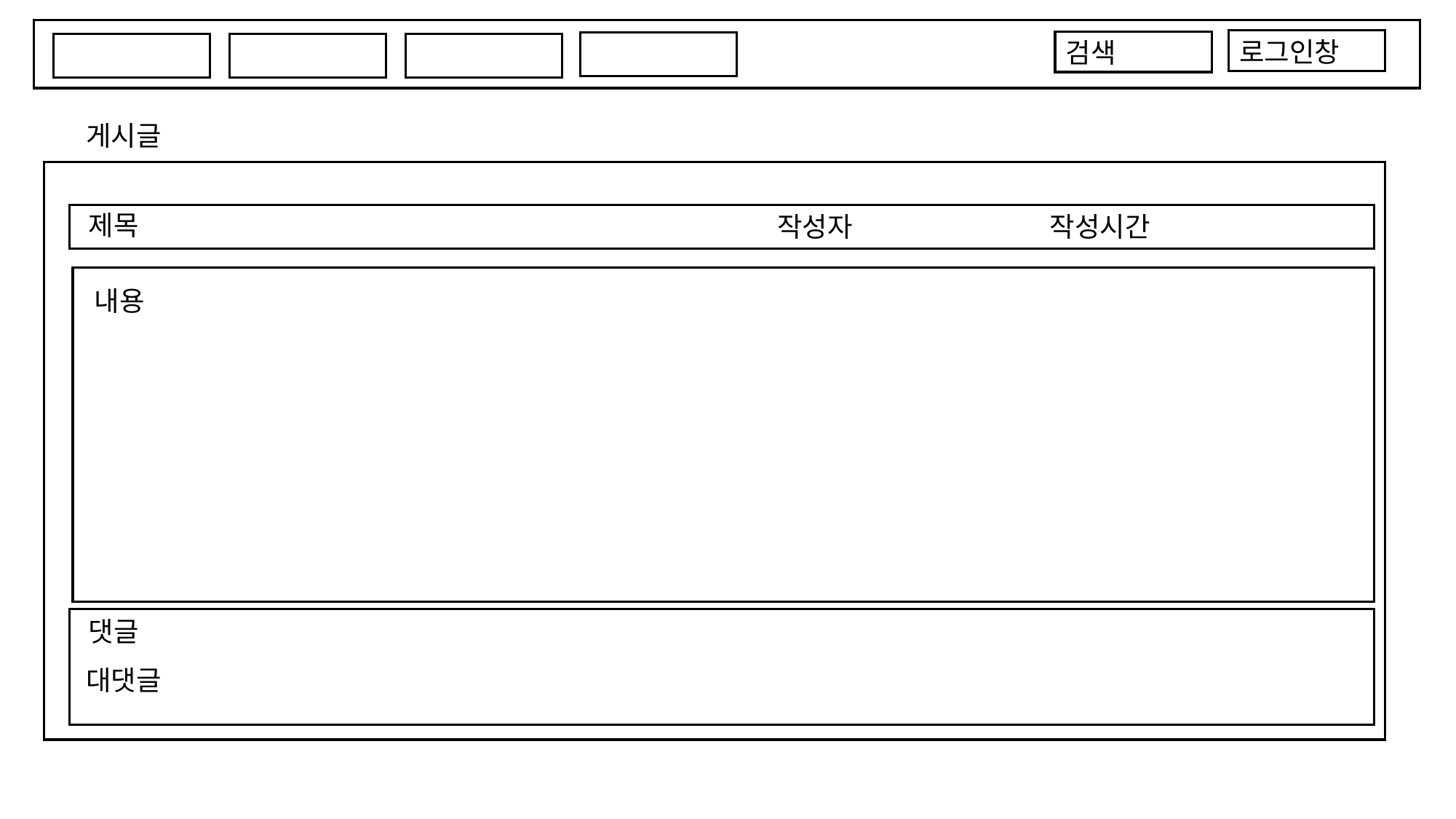

로그인창
검색

게시글

제목
작성자
작성시간

내용

댓글
대댓글